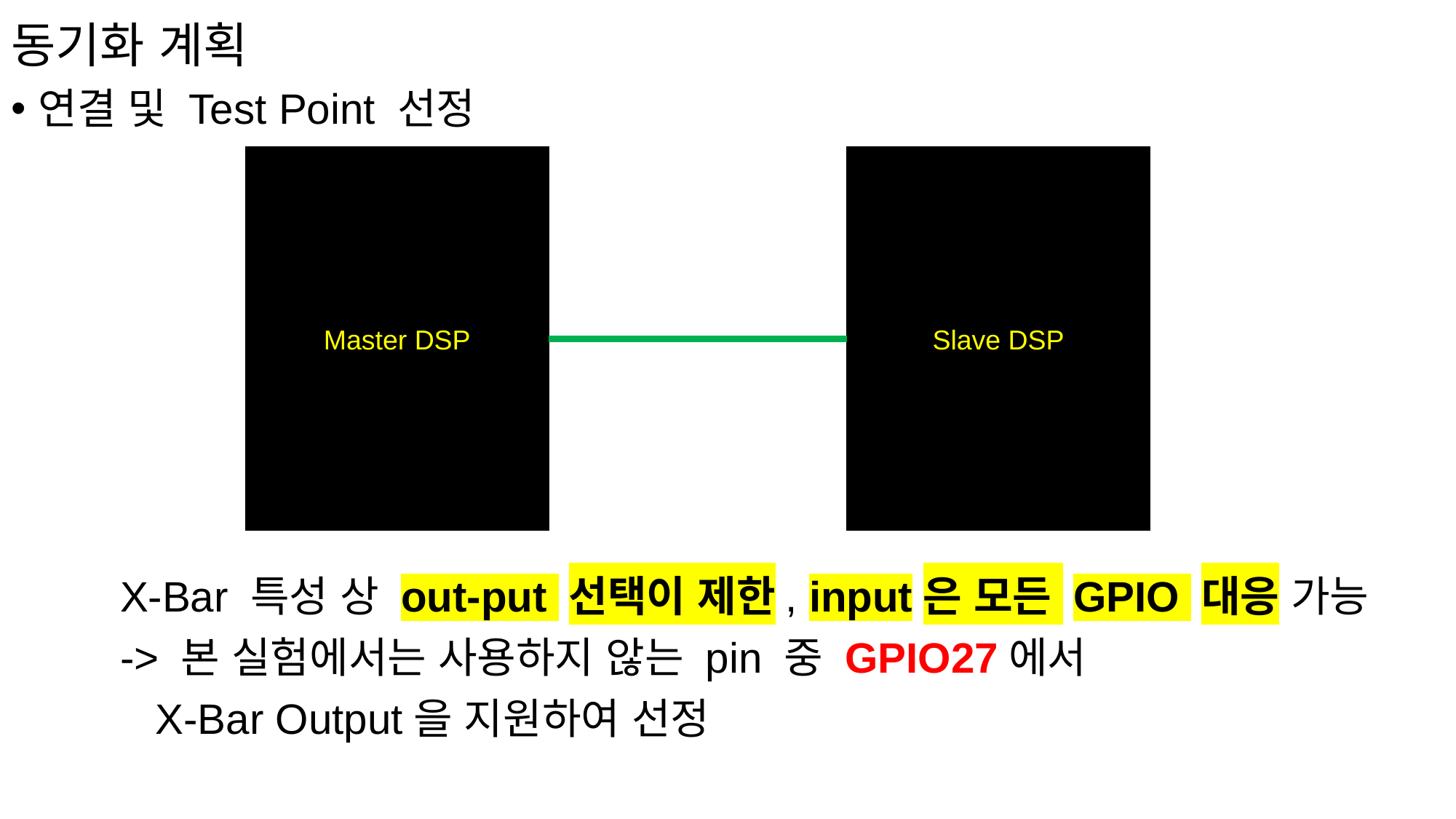

동기화 계획
연결 및 Test Point 선정

	X-Bar 특성 상 out-put 선택이 제한, input은 모든 GPIO 대응 가능
	-> 본 실험에서는 사용하지 않는 pin 중 GPIO27에서
	   X-Bar Output을 지원하여 선정

Master DSP
Slave DSP